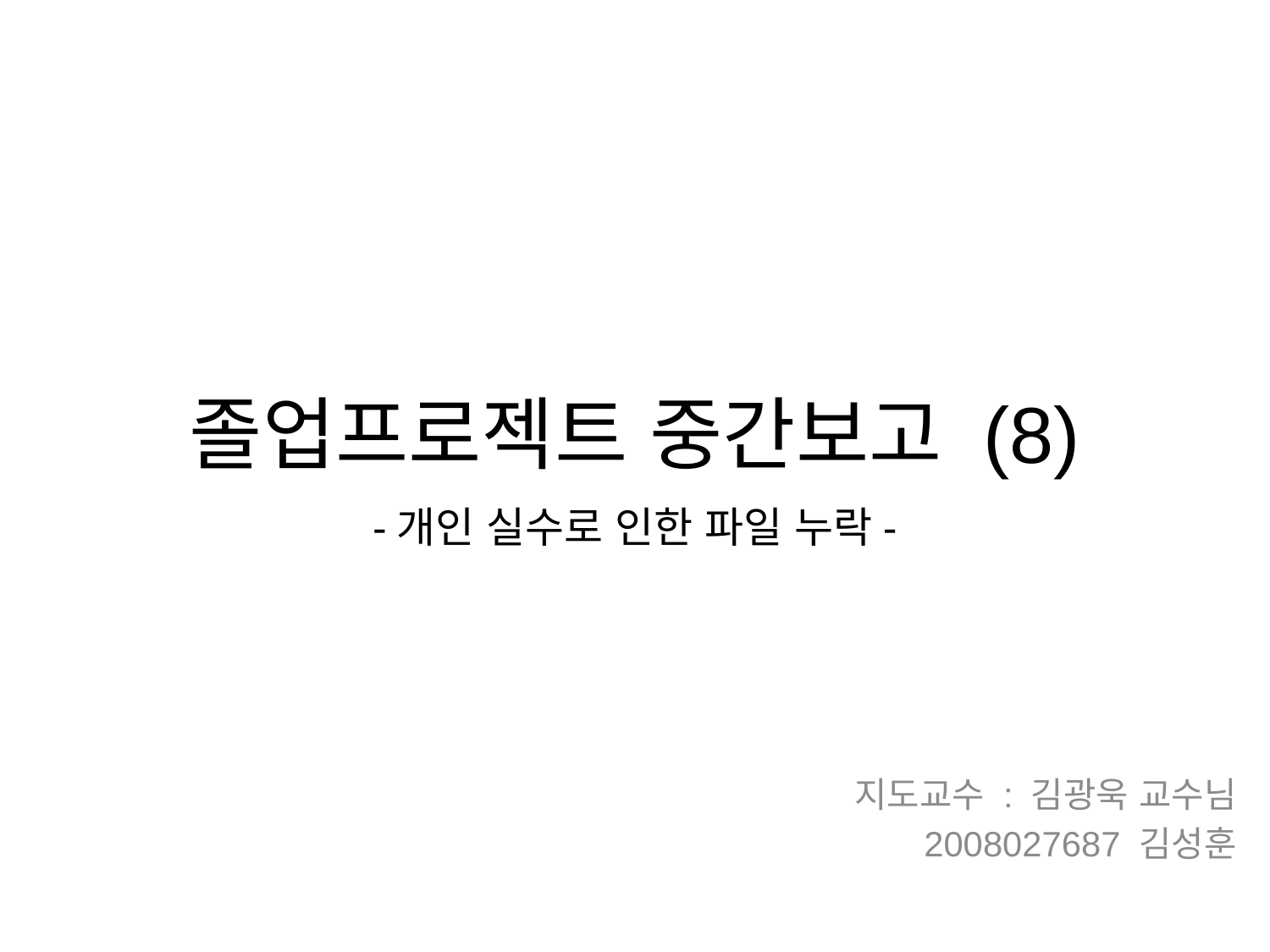

# 졸업프로젝트 중간보고 (8)
-개인 실수로 인한 파일 누락-
지도교수 : 김광욱 교수님
2008027687 김성훈